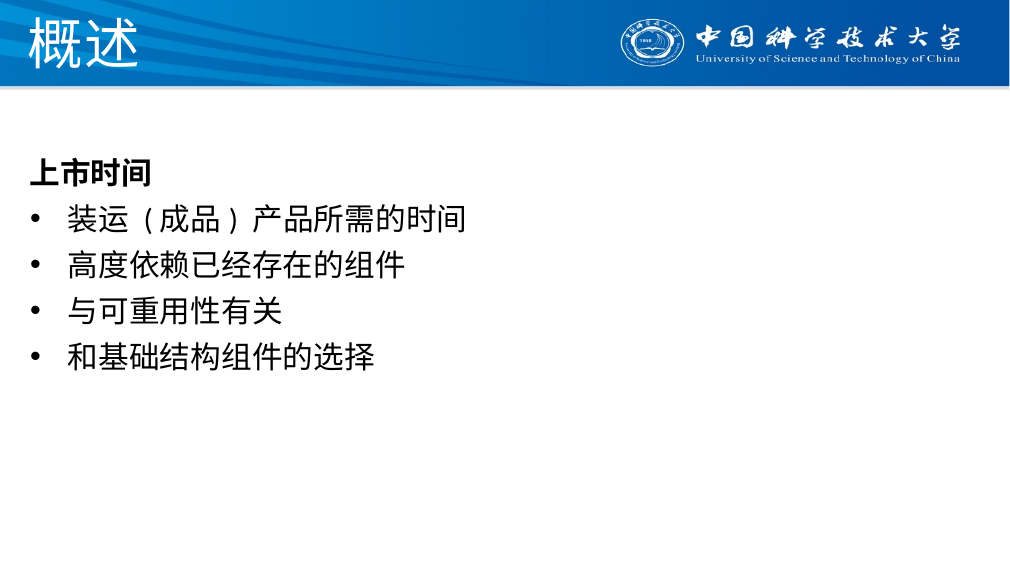

# 概述
上市时间
装运 (成品) 产品所需的时间
高度依赖已经存在的组件
与可重用性有关
和基础结构组件的选择